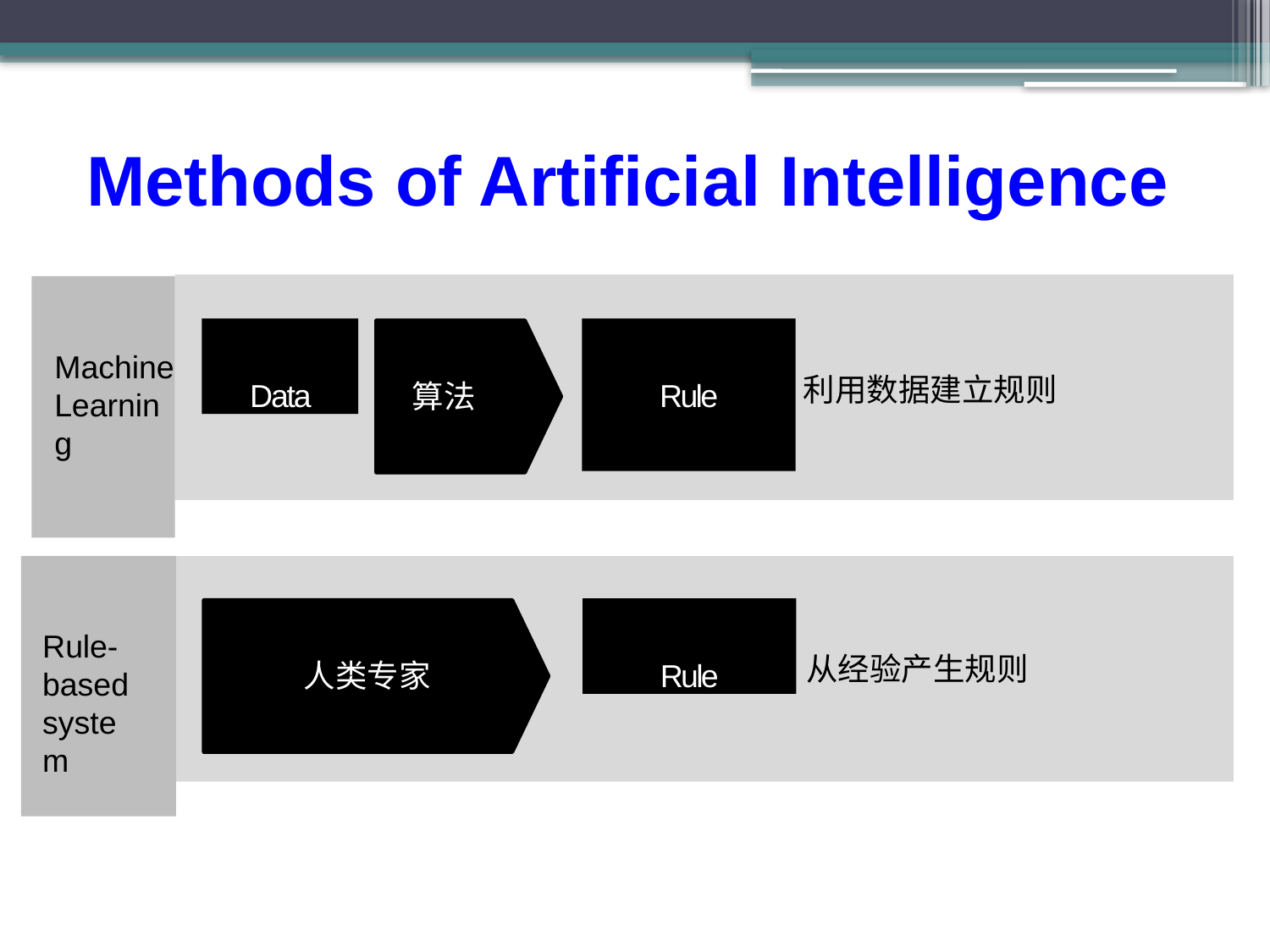

Methods of Artificial Intelligence

Machine Learning

Data

Rule

利用数据建立规则
算法

Rule-based system

Rule

从经验产生规则
人类专家